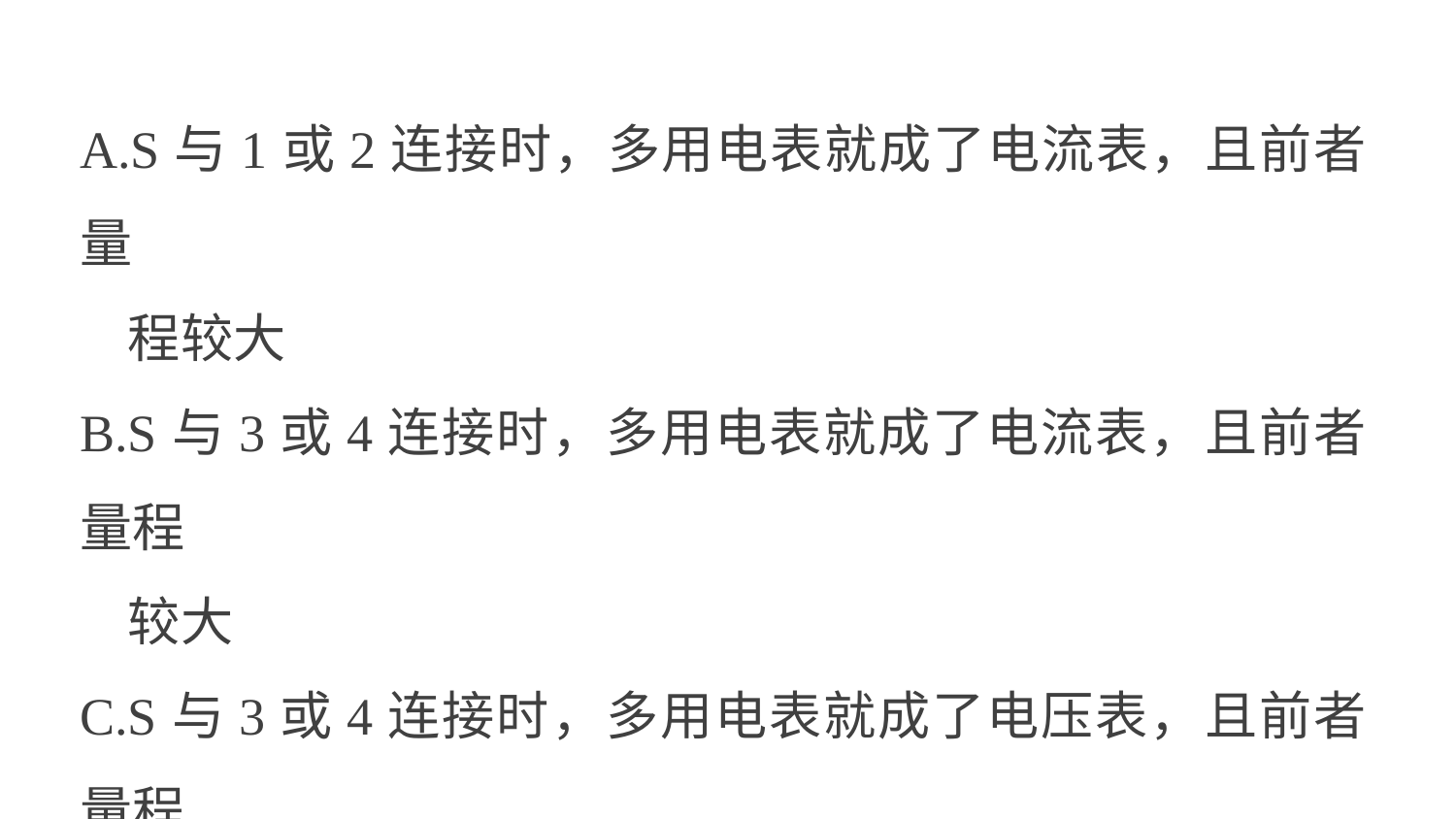

A.S与1或2连接时，多用电表就成了电流表，且前者量
   程较大
B.S与3或4连接时，多用电表就成了电流表，且前者量程
   较大
C.S与3或4连接时，多用电表就成了电压表，且前者量程
   较大
D.S与5连接时，多用电表就成了欧姆表